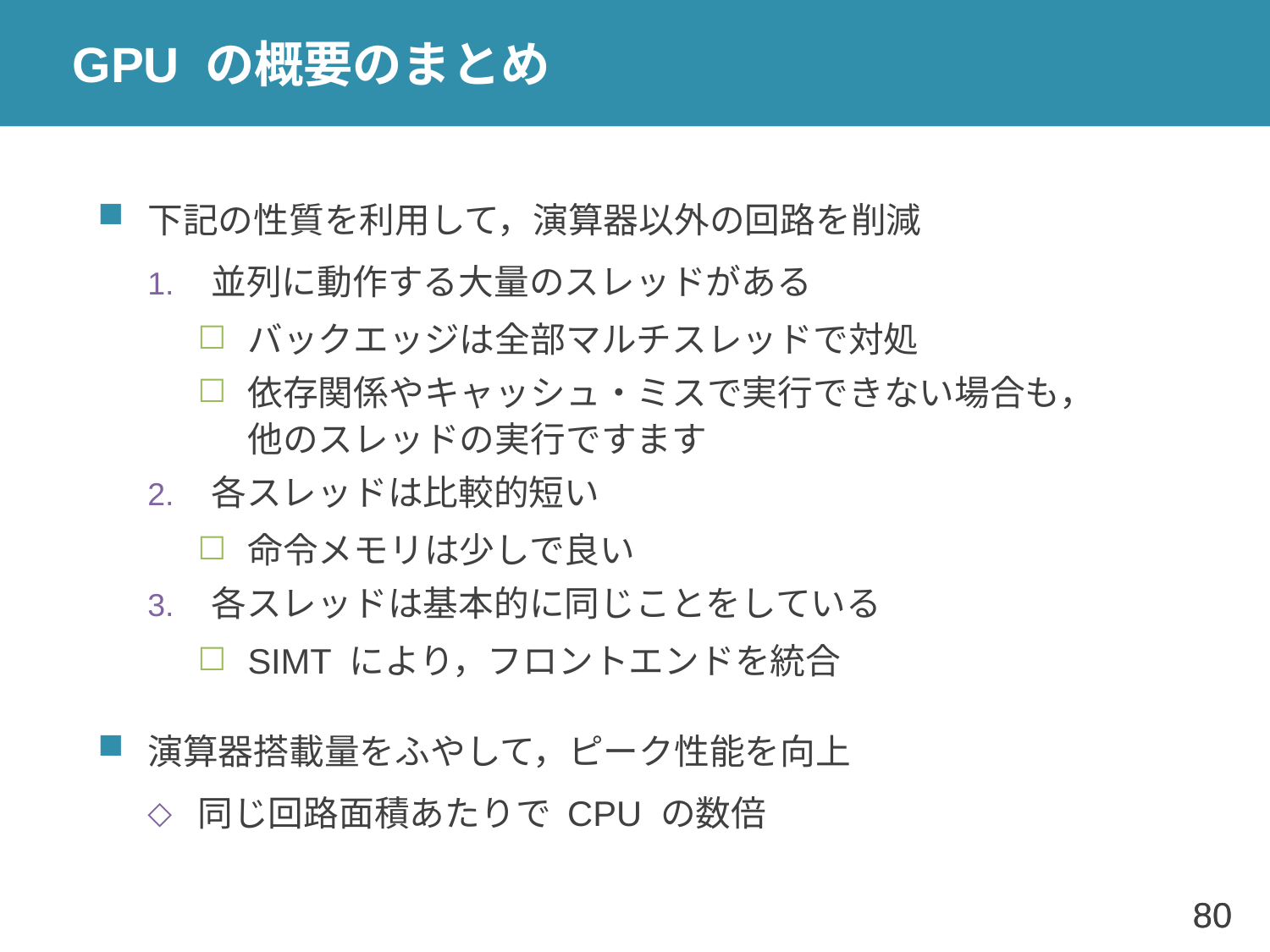

# GPU の概要のまとめ
下記の性質を利用して，演算器以外の回路を削減
並列に動作する大量のスレッドがある
バックエッジは全部マルチスレッドで対処
依存関係やキャッシュ・ミスで実行できない場合も，
他のスレッドの実行ですます
各スレッドは比較的短い
命令メモリは少しで良い
各スレッドは基本的に同じことをしている
SIMT により，フロントエンドを統合
演算器搭載量をふやして，ピーク性能を向上
同じ回路面積あたりで CPU の数倍